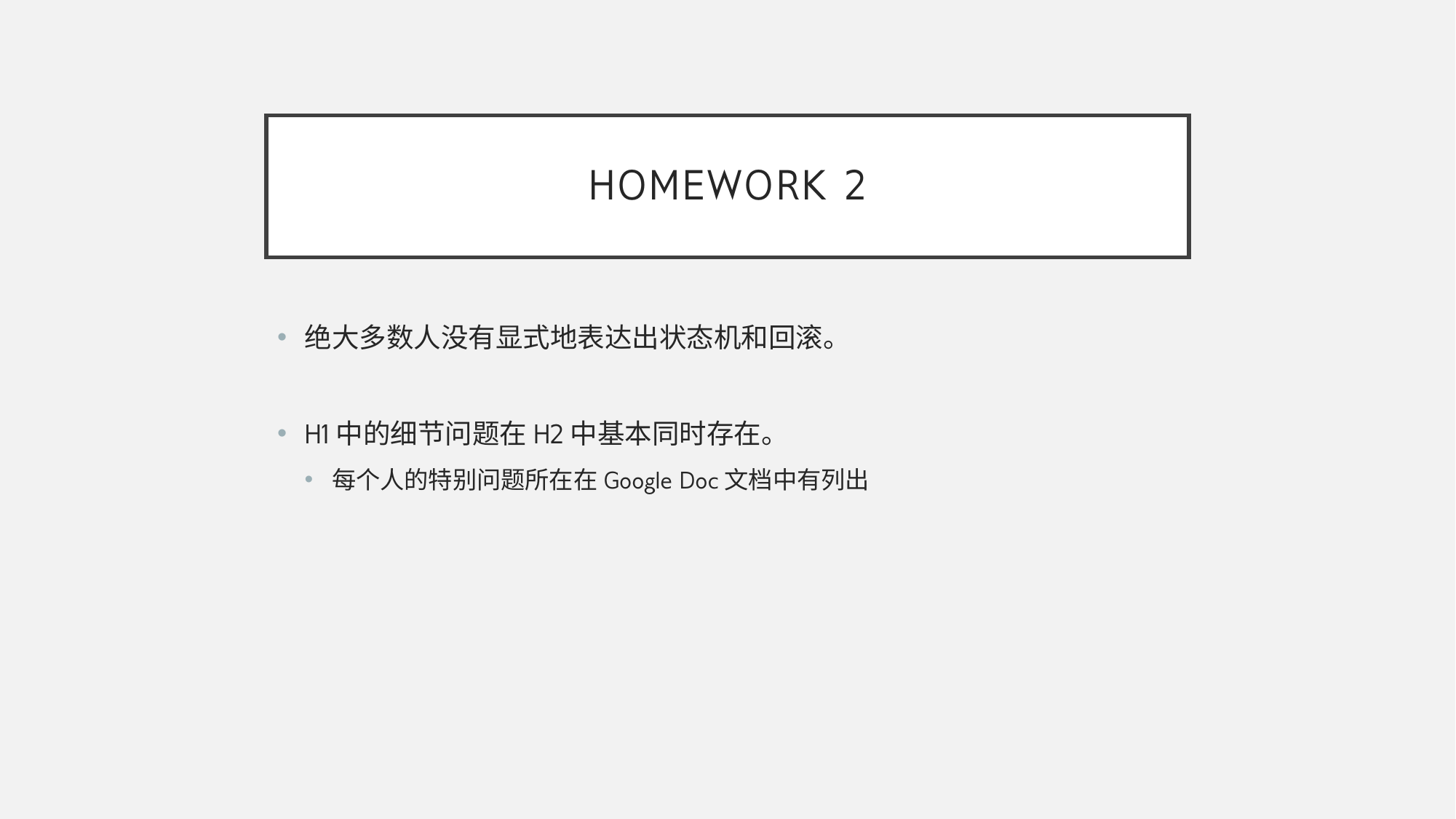

# Homework 2
绝大多数人没有显式地表达出状态机和回滚。

H1中的细节问题在H2中基本同时存在。
每个人的特别问题所在在Google Doc文档中有列出